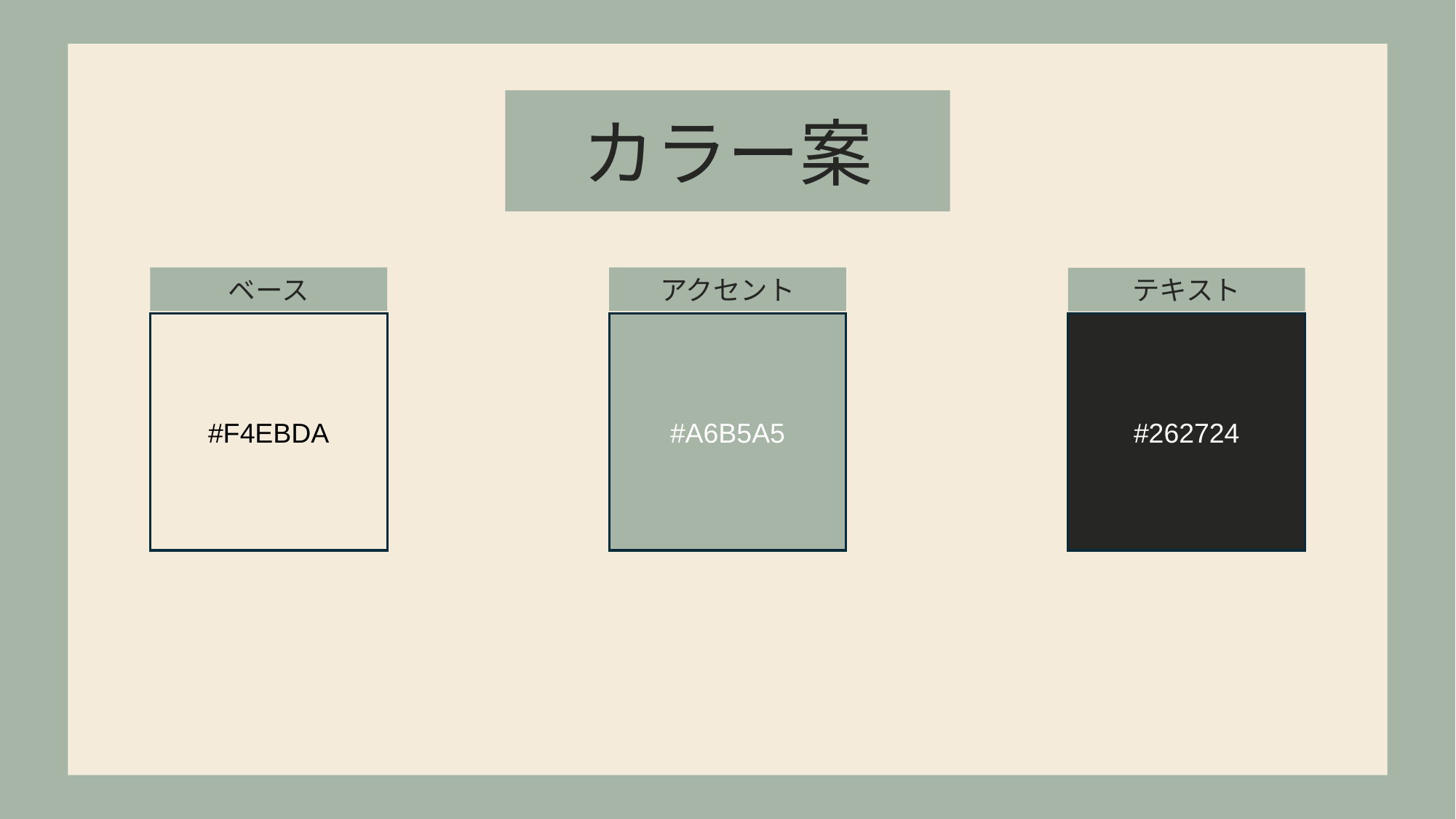

カラー案
ベース
アクセント
テキスト
#F4EBDA
#A6B5A5
#262724